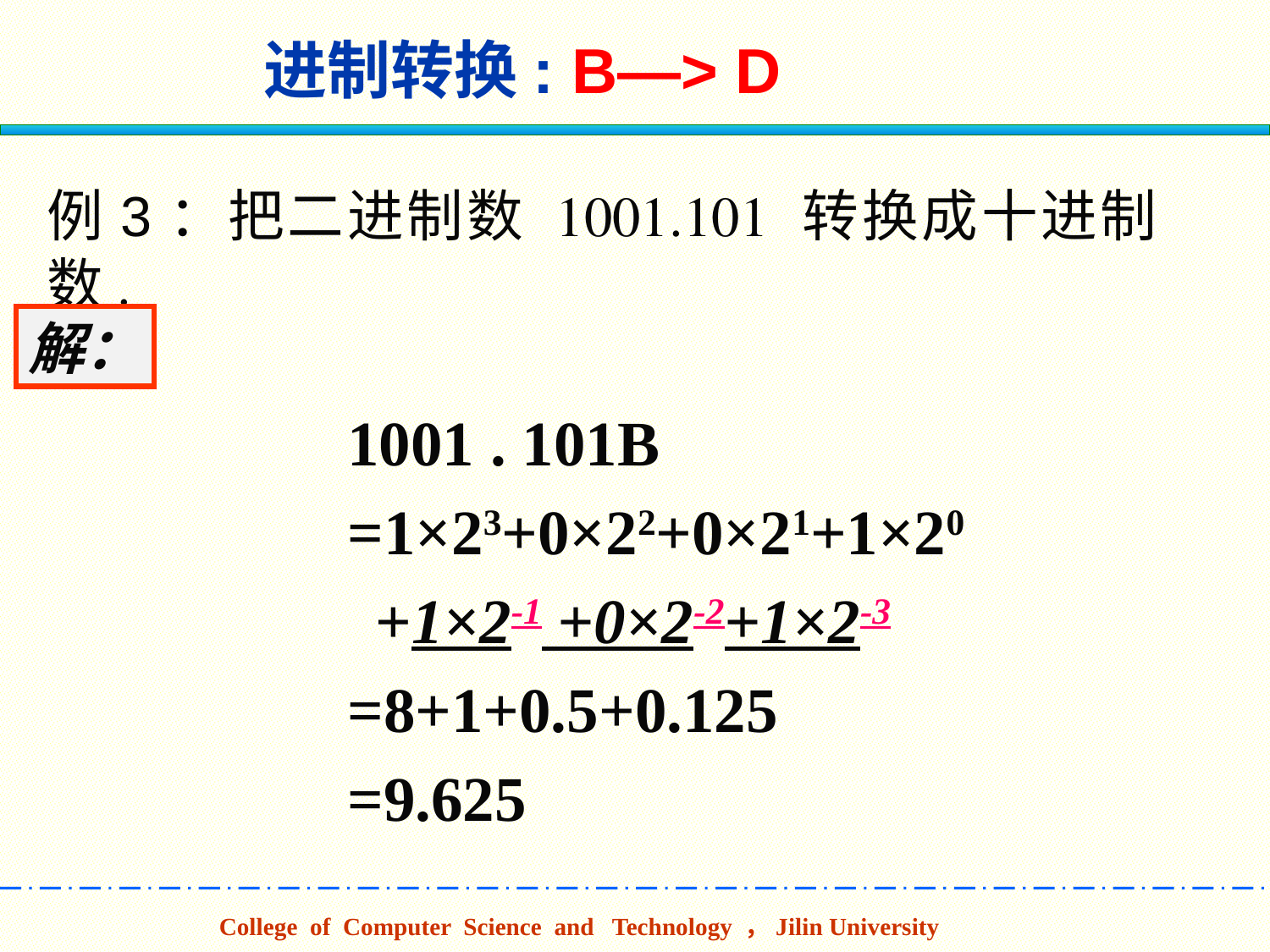

进制转换: B—> D
例3：把二进制数 1001.101 转换成十进制数.
解：
1001 . 101B
=1×23+0×22+0×21+1×20
   +1×2-1 +0×2-2+1×2-3
=8+1+0.5+0.125
=9.625